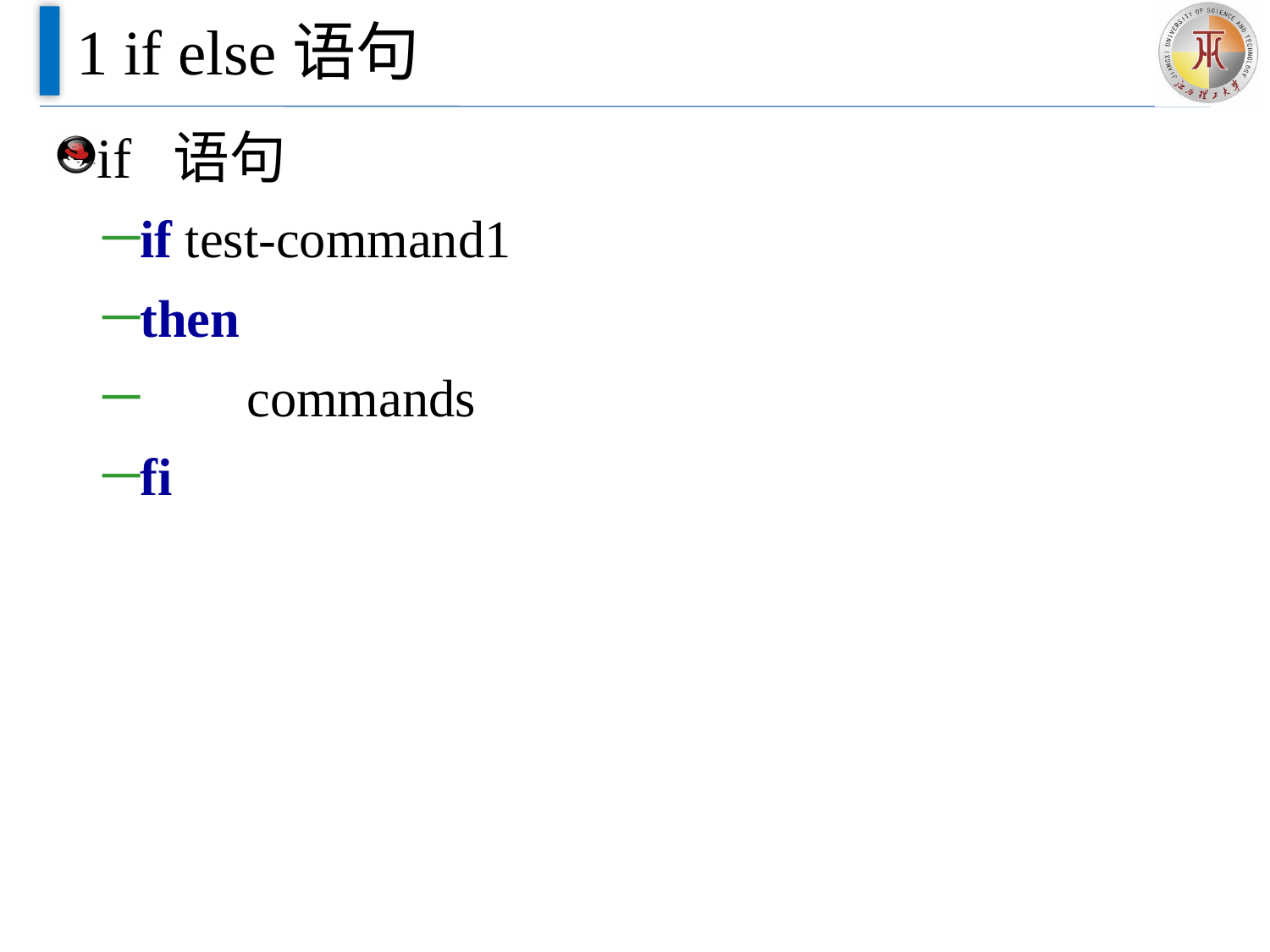

# 1 if else语句
if  语句
if test-command1
then
        commands
fi